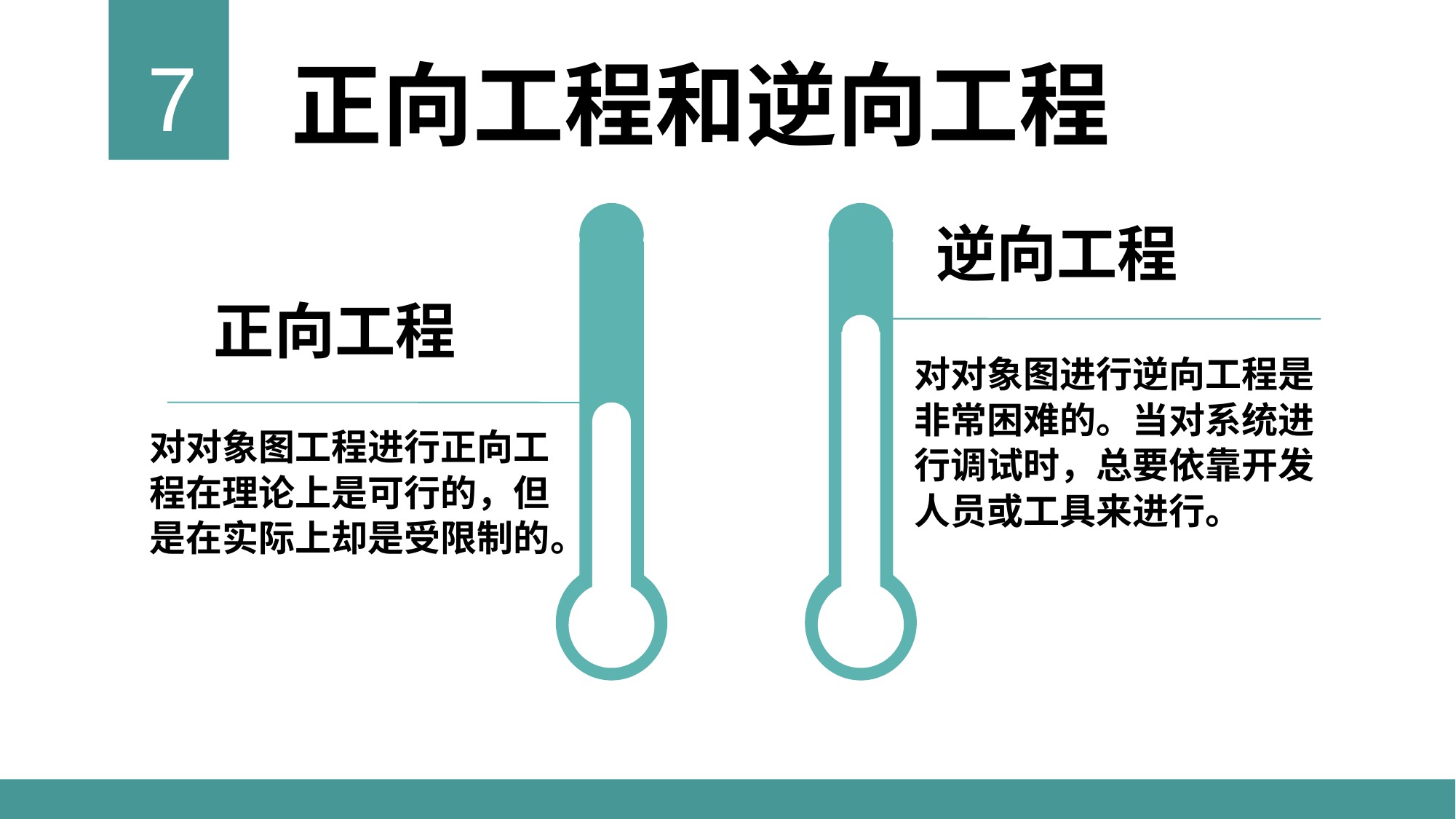

7
正向工程和逆向工程

逆向工程
正向工程

对对象图进行逆向工程是非常困难的。当对系统进行调试时，总要依靠开发人员或工具来进行。

对对象图工程进行正向工程在理论上是可行的，但是在实际上却是受限制的。